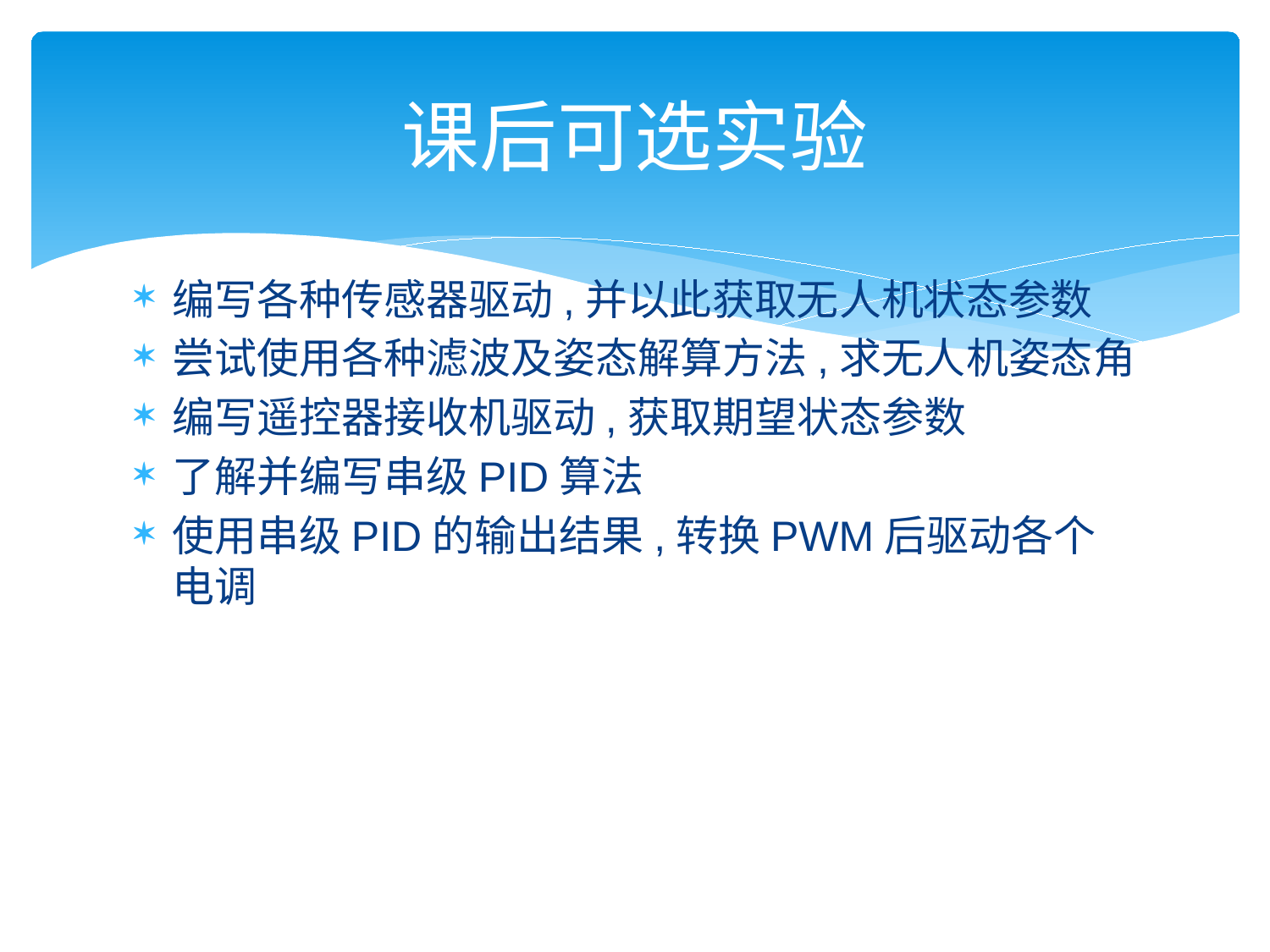

# 课后可选实验
编写各种传感器驱动,并以此获取无人机状态参数
尝试使用各种滤波及姿态解算方法,求无人机姿态角
编写遥控器接收机驱动,获取期望状态参数
了解并编写串级PID算法
使用串级PID的输出结果,转换PWM后驱动各个电调